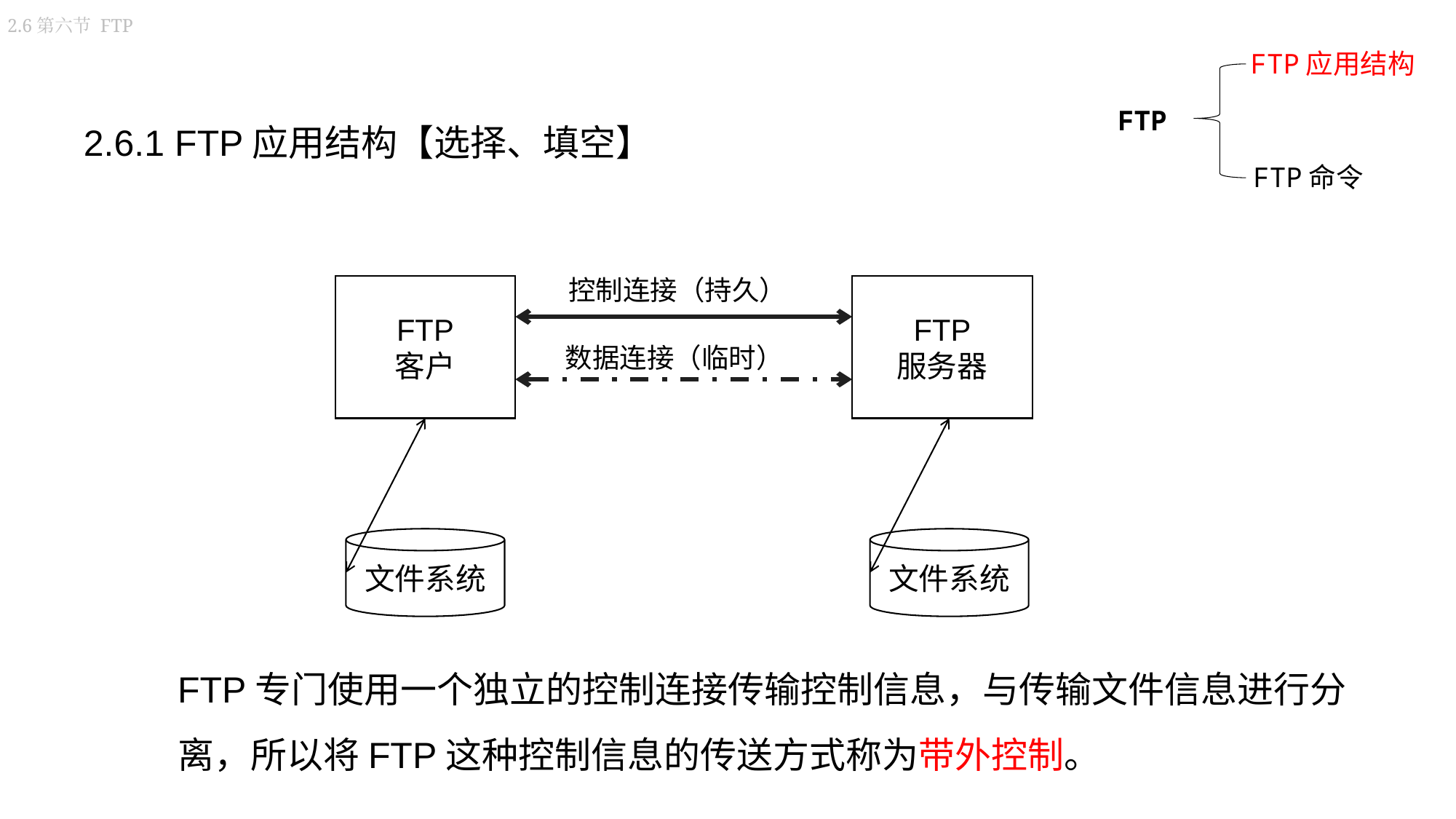

2.6第六节 FTP
FTP应用结构

FTP
FTP命令
2.6.1 FTP应用结构【选择、填空】
控制连接（持久）
FTP
客户
FTP
服务器
文件系统
文件系统
数据连接（临时）
FTP专门使用一个独立的控制连接传输控制信息，与传输文件信息进行分离，所以将FTP这种控制信息的传送方式称为带外控制。